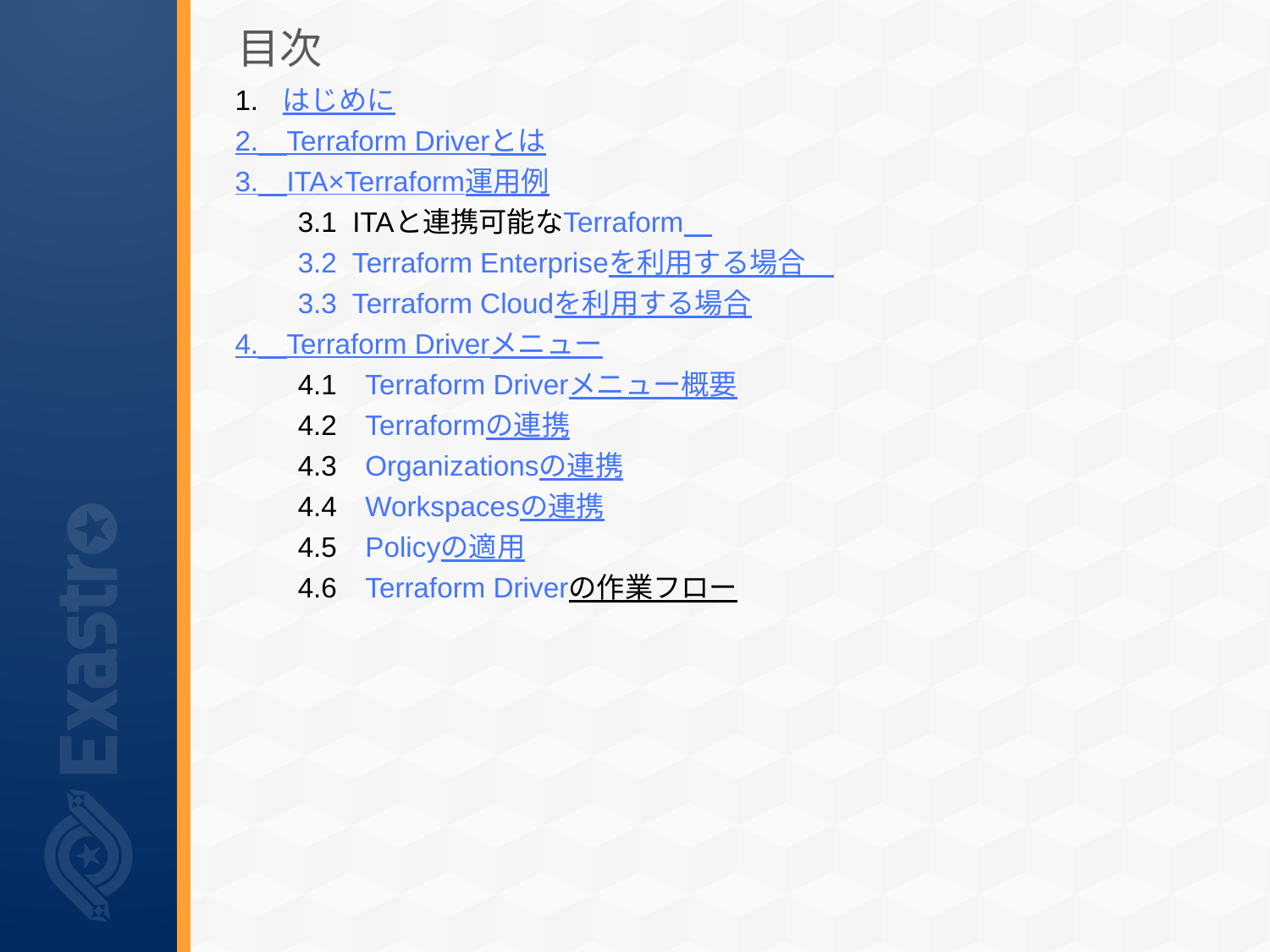

# 目次
はじめに
2.　Terraform Driverとは
3.　ITA×Terraform運用例
　　3.1  ITAと連携可能なTerraform
　　3.2  Terraform Enterpriseを利用する場合
　　3.3  Terraform Cloudを利用する場合
4.　Terraform Driverメニュー
　　4.1　Terraform Driverメニュー概要
　　4.2　Terraformの連携
　　4.3　Organizationsの連携
　　4.4　Workspacesの連携
　　4.5　Policyの適用
　　4.6　Terraform Driverの作業フロー